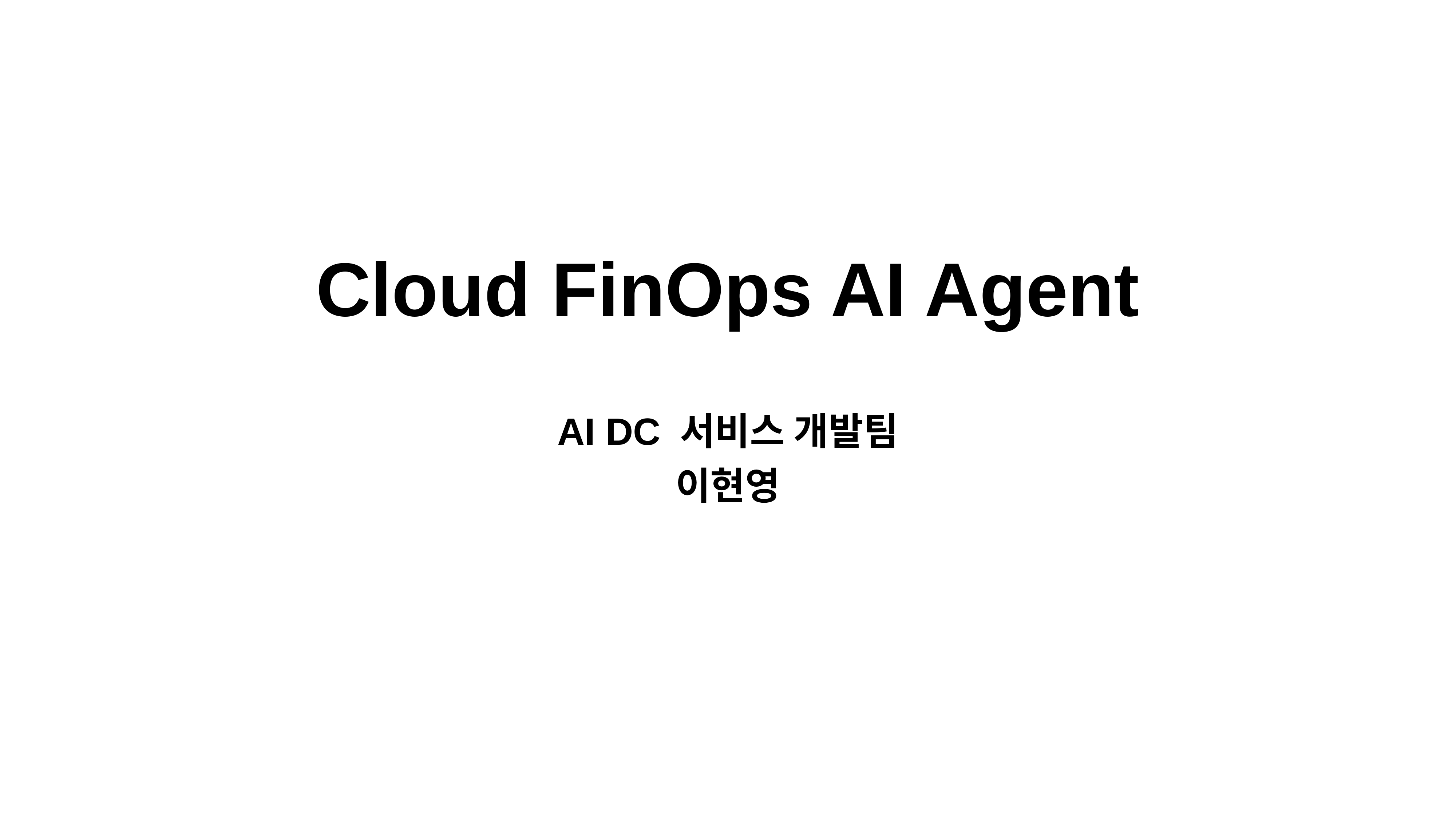

Cloud FinOps AI Agent
AI DC 서비스 개발팀
이현영